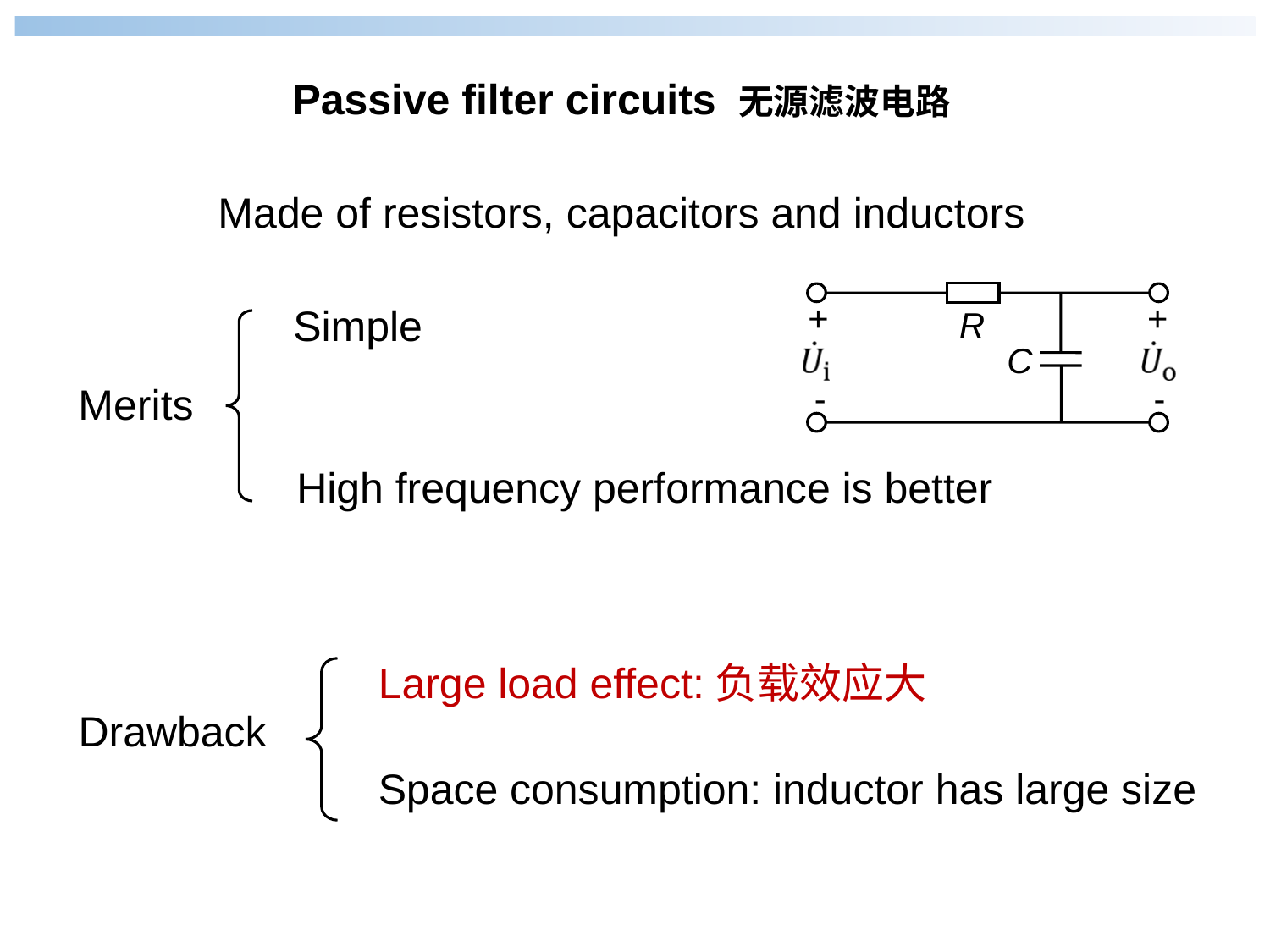

Passive filter circuits 无源滤波电路
Made of resistors, capacitors and inductors

+
+

R

C

-
-

Simple

Merits
High frequency performance is better
Large load effect:负载效应大

Drawback
Space consumption: inductor has large size